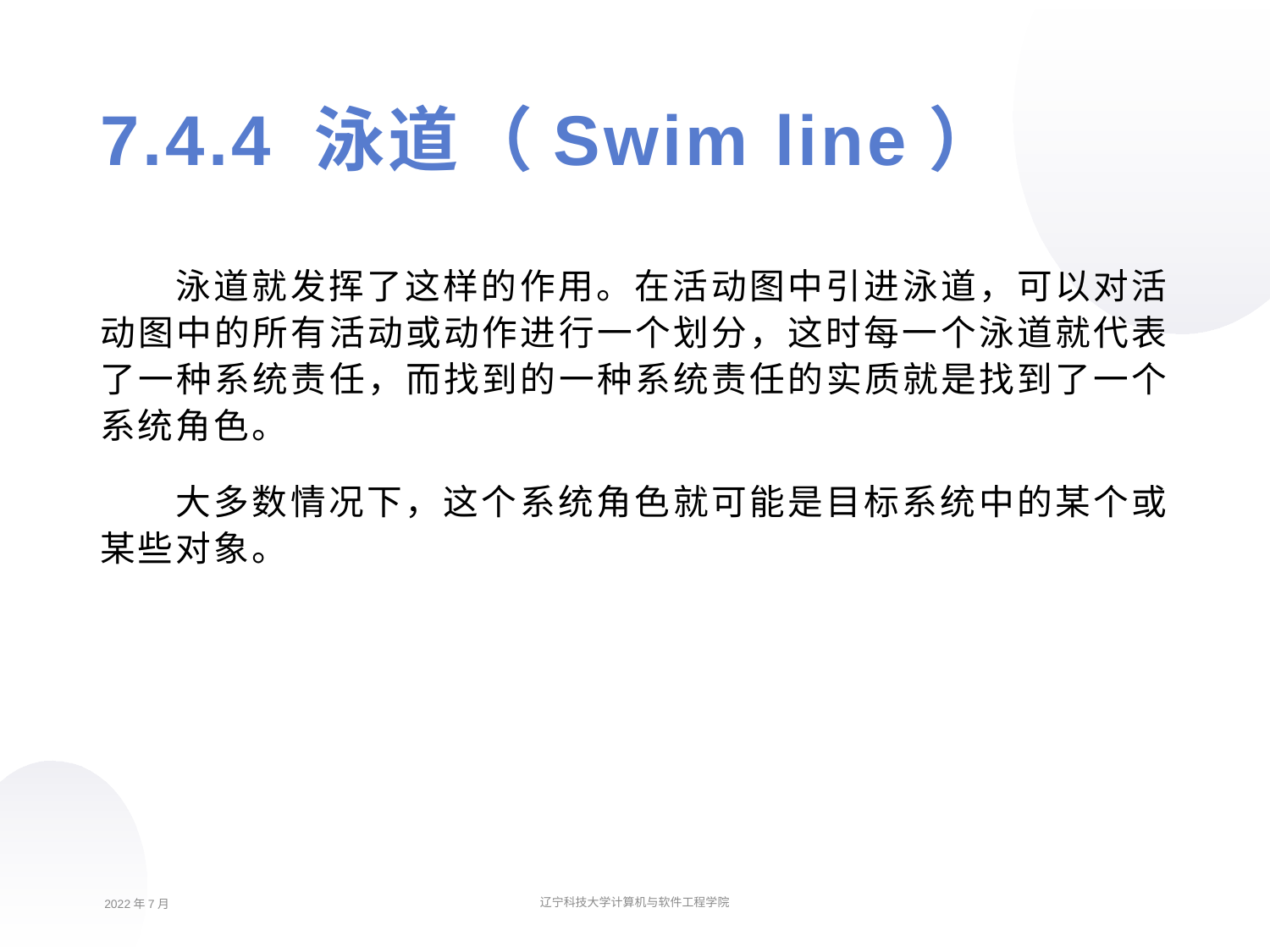

7.4.4 泳道（Swim line）
泳道就发挥了这样的作用。在活动图中引进泳道，可以对活动图中的所有活动或动作进行一个划分，这时每一个泳道就代表了一种系统责任，而找到的一种系统责任的实质就是找到了一个系统角色。
大多数情况下，这个系统角色就可能是目标系统中的某个或某些对象。

2022年7月
辽宁科技大学计算机与软件工程学院
93